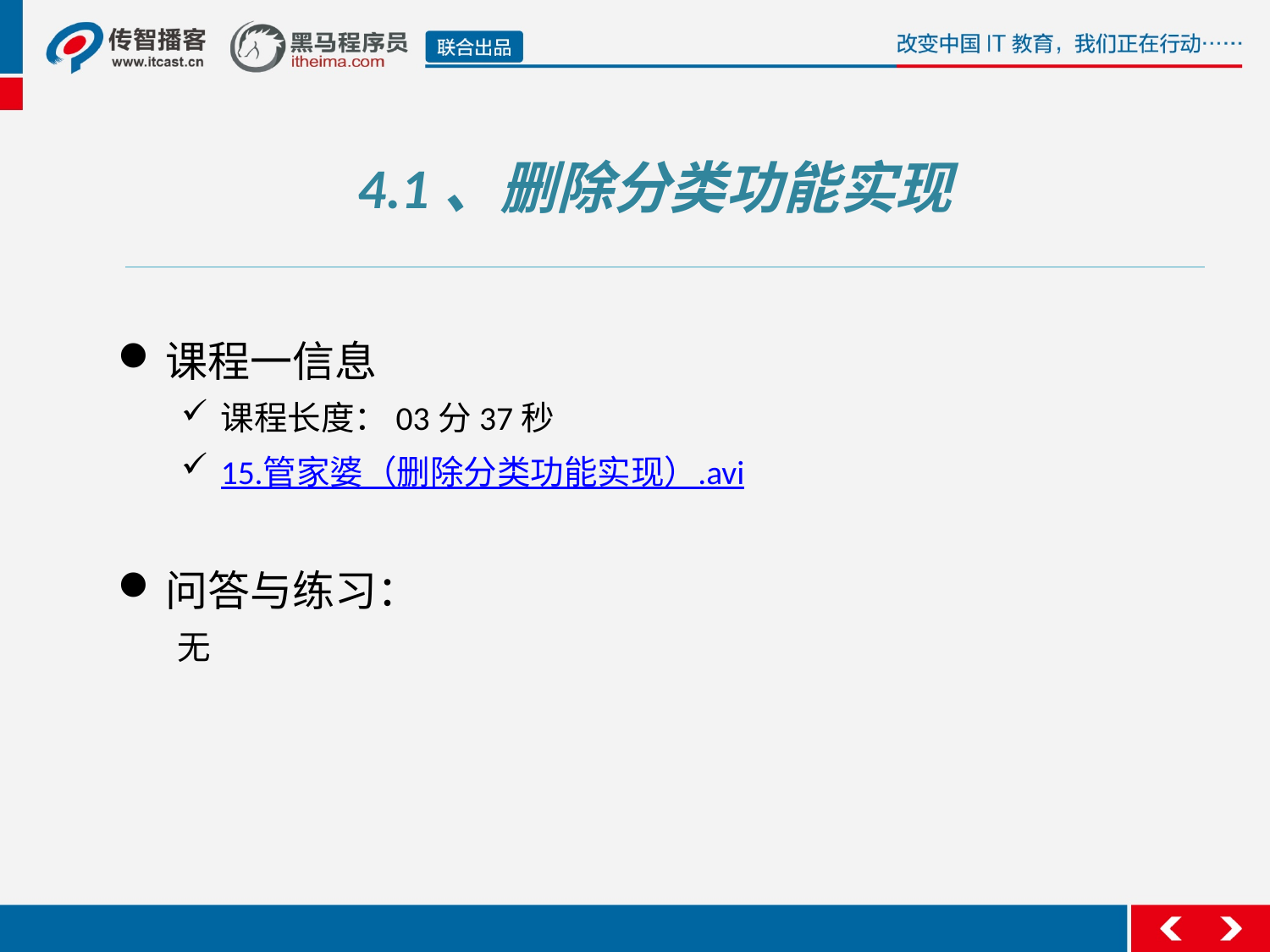

4.1、删除分类功能实现

课程一信息
课程长度：03分37秒
15.管家婆（删除分类功能实现）.avi

问答与练习：
       无